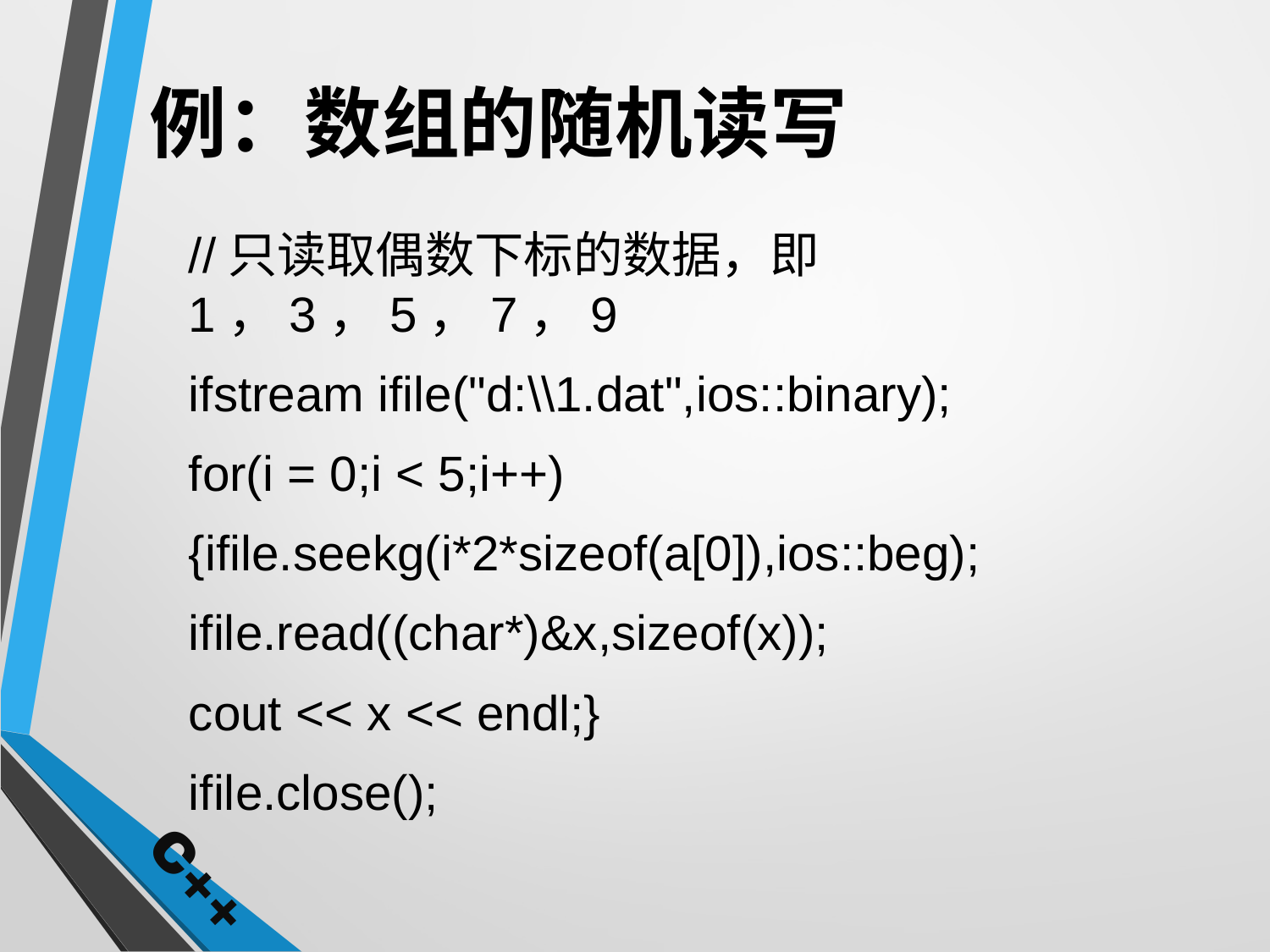

# 例：数组的随机读写
	//只读取偶数下标的数据，即1，3，5，7，9
	ifstream ifile("d:\\1.dat",ios::binary);
	for(i = 0;i < 5;i++)
	{ifile.seekg(i*2*sizeof(a[0]),ios::beg);
	ifile.read((char*)&x,sizeof(x));
	cout << x << endl;}
	ifile.close();